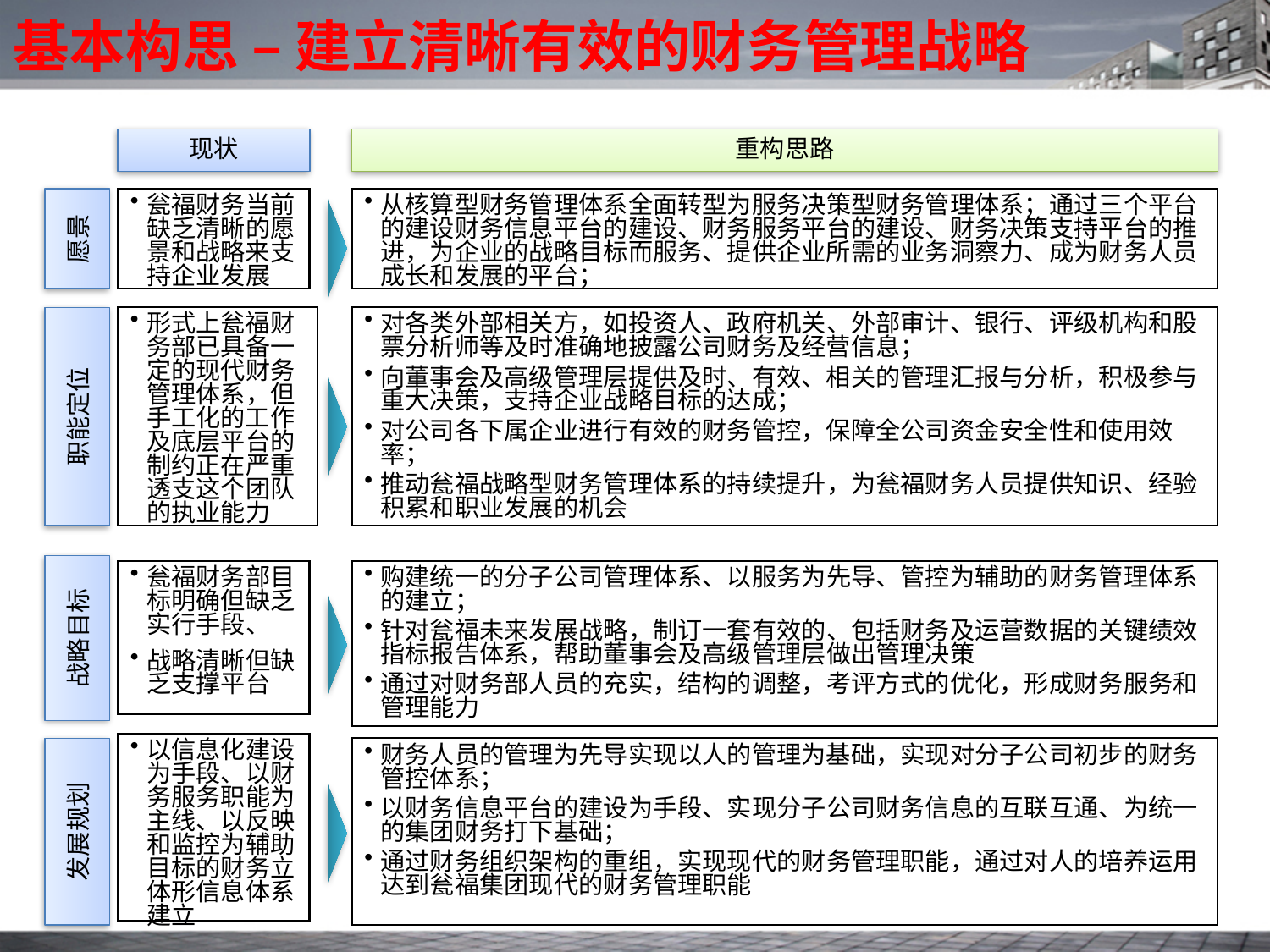

# 基本构思 – 建立清晰有效的财务管理战略
现状
重构思路
瓮福财务当前缺乏清晰的愿景和战略来支持企业发展
从核算型财务管理体系全面转型为服务决策型财务管理体系；通过三个平台的建设财务信息平台的建设、财务服务平台的建设、财务决策支持平台的推进，为企业的战略目标而服务、提供企业所需的业务洞察力、成为财务人员成长和发展的平台；
愿景

形式上瓮福财务部已具备一定的现代财务管理体系，但手工化的工作及底层平台的制约正在严重透支这个团队的执业能力
对各类外部相关方，如投资人、政府机关、外部审计、银行、评级机构和股票分析师等及时准确地披露公司财务及经营信息；
向董事会及高级管理层提供及时、有效、相关的管理汇报与分析，积极参与重大决策，支持企业战略目标的达成；
对公司各下属企业进行有效的财务管控，保障全公司资金安全性和使用效率；
推动瓮福战略型财务管理体系的持续提升，为瓮福财务人员提供知识、经验积累和职业发展的机会
职能定位

瓮福财务部目标明确但缺乏实行手段、
战略清晰但缺乏支撑平台
购建统一的分子公司管理体系、以服务为先导、管控为辅助的财务管理体系的建立；
针对瓮福未来发展战略，制订一套有效的、包括财务及运营数据的关键绩效指标报告体系，帮助董事会及高级管理层做出管理决策
通过对财务部人员的充实，结构的调整，考评方式的优化，形成财务服务和管理能力
战略目标

以信息化建设为手段、以财务服务职能为主线、以反映和监控为辅助目标的财务立体形信息体系建立
财务人员的管理为先导实现以人的管理为基础，实现对分子公司初步的财务管控体系；
以财务信息平台的建设为手段、实现分子公司财务信息的互联互通、为统一的集团财务打下基础；
通过财务组织架构的重组，实现现代的财务管理职能，通过对人的培养运用达到瓮福集团现代的财务管理职能
发展规划